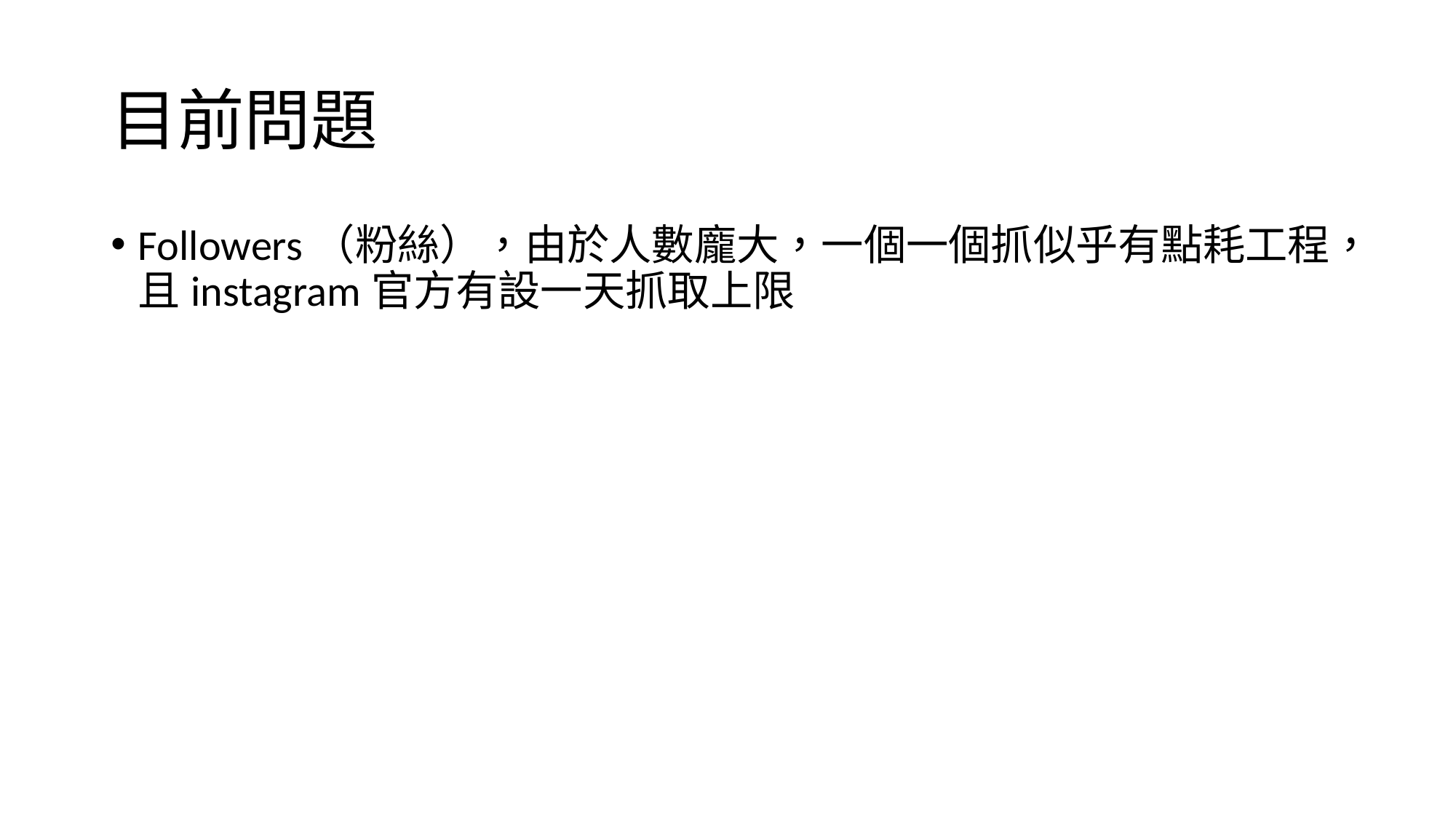

# 目前問題
Followers（粉絲），由於人數龐大，一個一個抓似乎有點耗工程，且instagram官方有設一天抓取上限